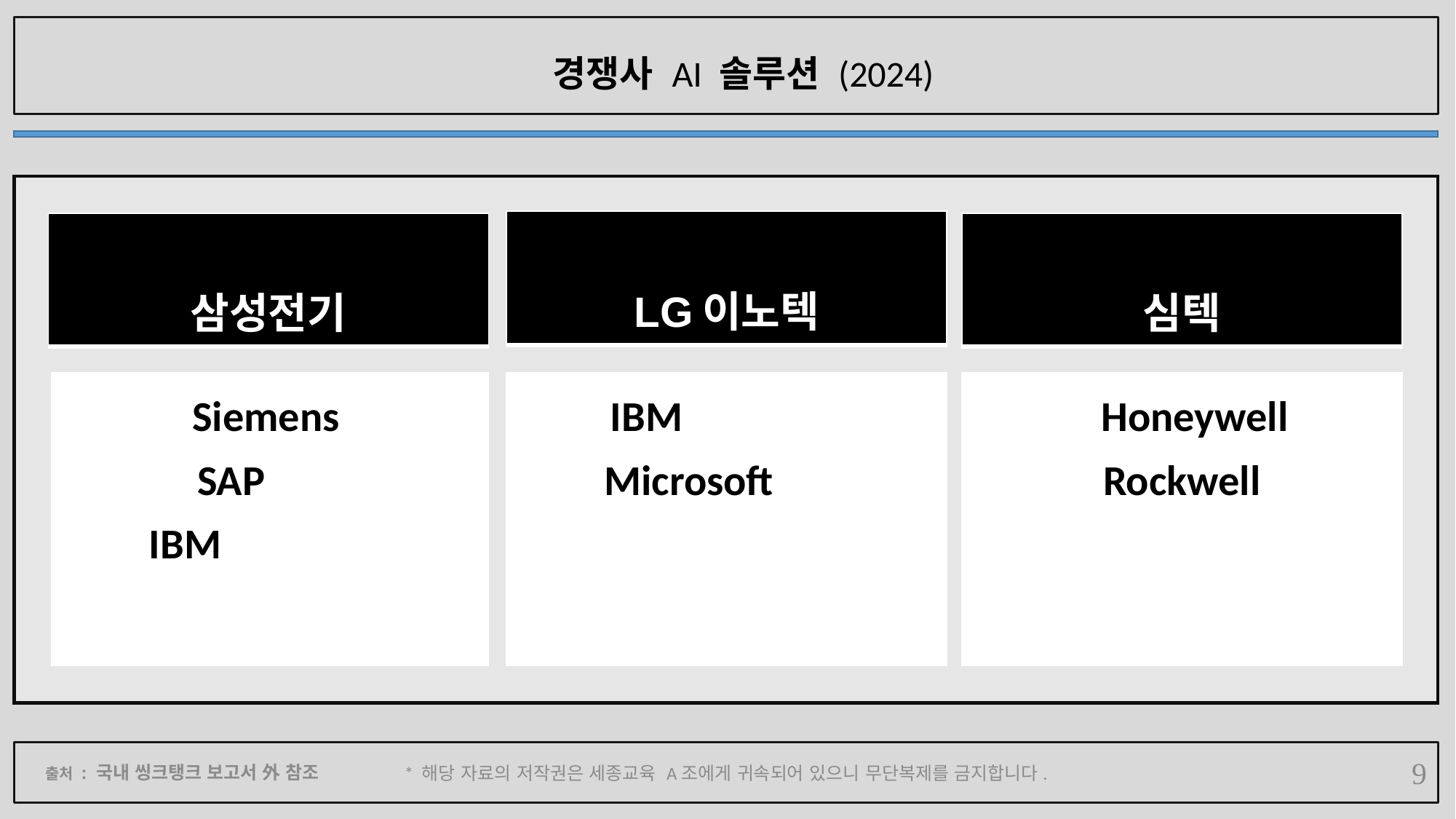

# 경쟁사 AI 솔루션 (2024)

| LG이노텍 |
| --- |
| 삼성전기 |
| --- |
| 심텍 |
| --- |
| Honeywell Rockwell |
| --- |
| Siemens SAP IBM |
| --- |
| IBM Microsoft |
| --- |

출처 : 국내 씽크탱크 보고서 外 참조
* 해당 자료의 저작권은 세종교육 A조에게 귀속되어 있으니 무단복제를 금지합니다.
9